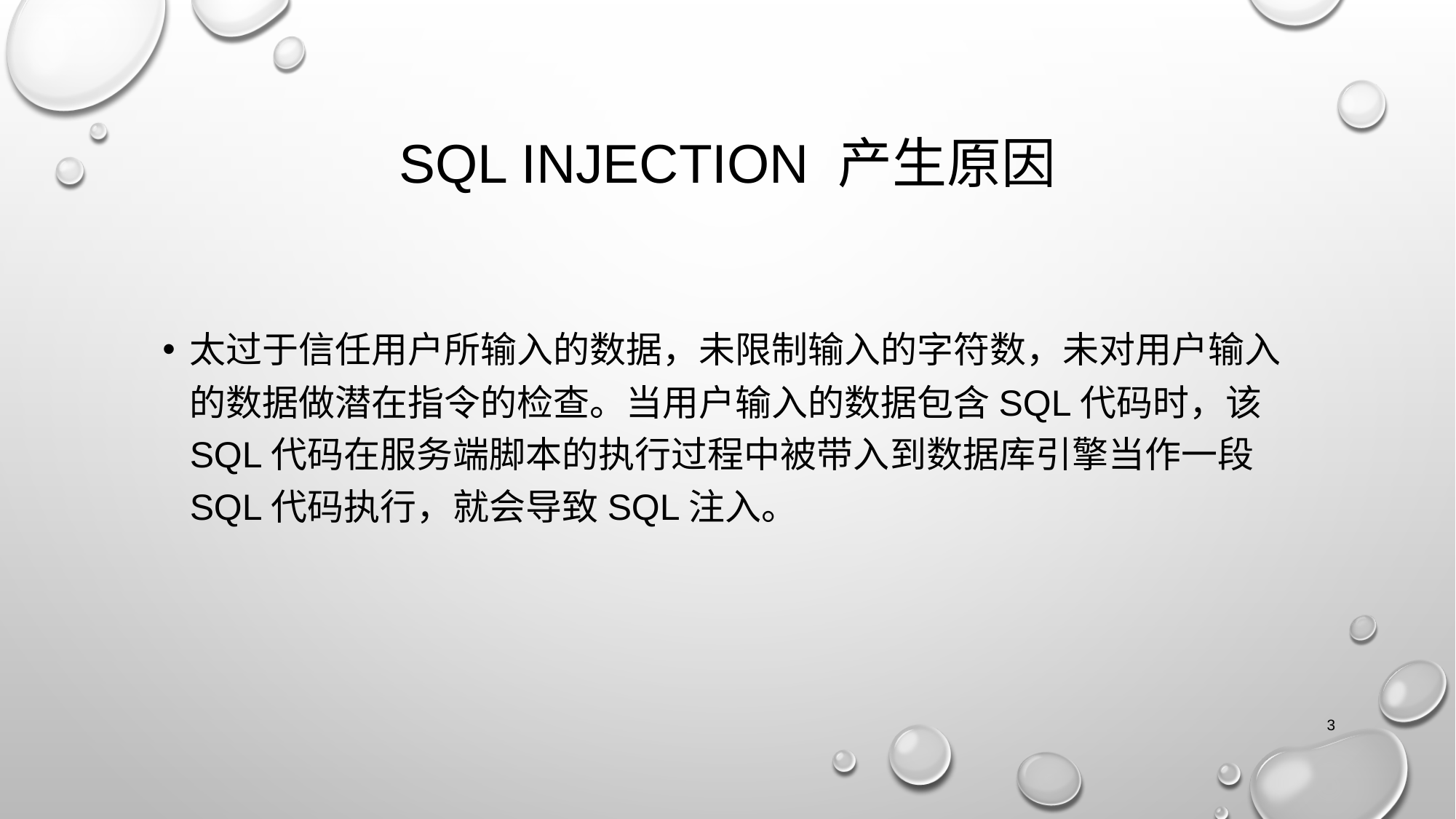

# Sql injection 产生原因

太过于信任用户所输入的数据，未限制输入的字符数，未对用户输入的数据做潜在指令的检查。当用户输入的数据包含SQL代码时，该SQL代码在服务端脚本的执行过程中被带入到数据库引擎当作一段SQL代码执行，就会导致SQL注入。

3